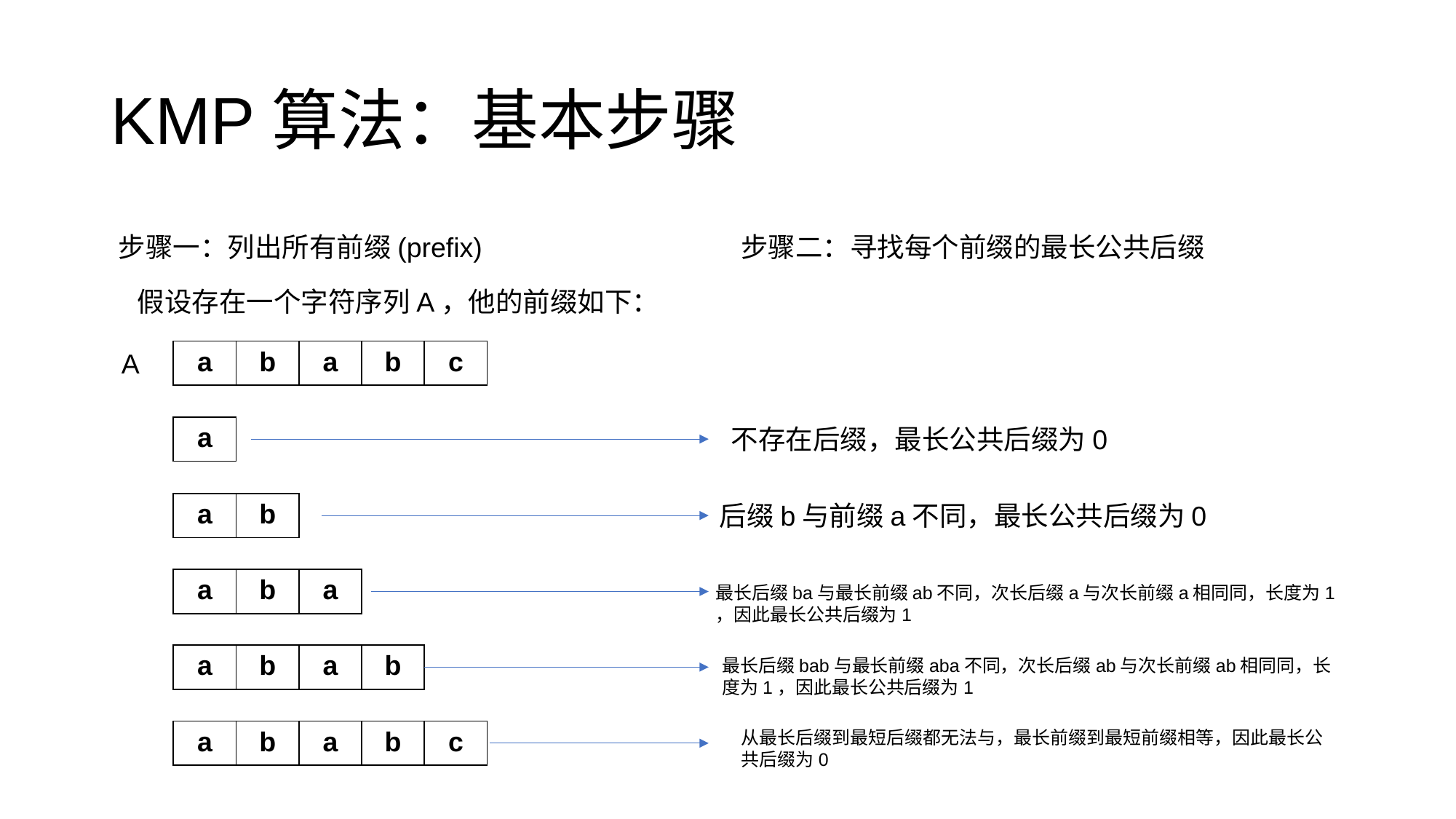

# KMP算法：基本步骤
步骤一：列出所有前缀(prefix)
步骤二：寻找每个前缀的最长公共后缀
假设存在一个字符序列A，他的前缀如下：
A
| a | b | a | b | c |
| --- | --- | --- | --- | --- |
| a |
| --- |
不存在后缀，最长公共后缀为0
| a | b |
| --- | --- |
后缀b与前缀a不同，最长公共后缀为0
| a | b | a |
| --- | --- | --- |
最长后缀ba与最长前缀ab不同，次长后缀a与次长前缀a相同同，长度为1
，因此最长公共后缀为1
| a | b | a | b |
| --- | --- | --- | --- |
最长后缀bab与最长前缀aba不同，次长后缀ab与次长前缀ab相同同，长
度为1，因此最长公共后缀为1
| a | b | a | b | c |
| --- | --- | --- | --- | --- |
从最长后缀到最短后缀都无法与，最长前缀到最短前缀相等，因此最长公
共后缀为0